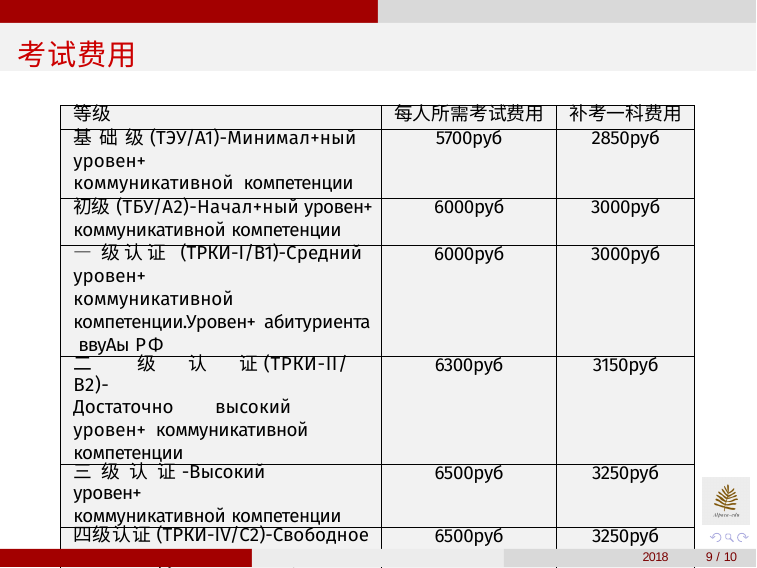

考试费用
| 等级 | 每人所需考试费用 | 补考一科费用 |
| --- | --- | --- |
| 基 础 级(ТЭУ/А1)-Минимал+ный уровен+ коммуникативной компетенции | 5700руб | 2850руб |
| 初级(ТБУ/А2)-Начал+ный уровен+ коммуникативной компетенции | 6000руб | 3000руб |
| — 级 认 证 (ТРКИ-I/В1)-Средний уровен+ коммуникативной компетенции.Уровен+ абитуриента ввуAы РФ | 6000руб | 3000руб |
| 二 级 认 证(ТРКИ-II/В2)- Достаточно высокий уровен+ коммуникативной компетенции | 6300руб | 3150руб |
| 三 级 认 证-Высокий уровен+ коммуникативной компетенции | 6500руб | 3250руб |
| 四级认证(ТРКИ-IV/C2)-Свободное владение русским EAыком, блиAкое куровнF носителE EAыка | 6500руб | 3250руб |
2018
9 / 10